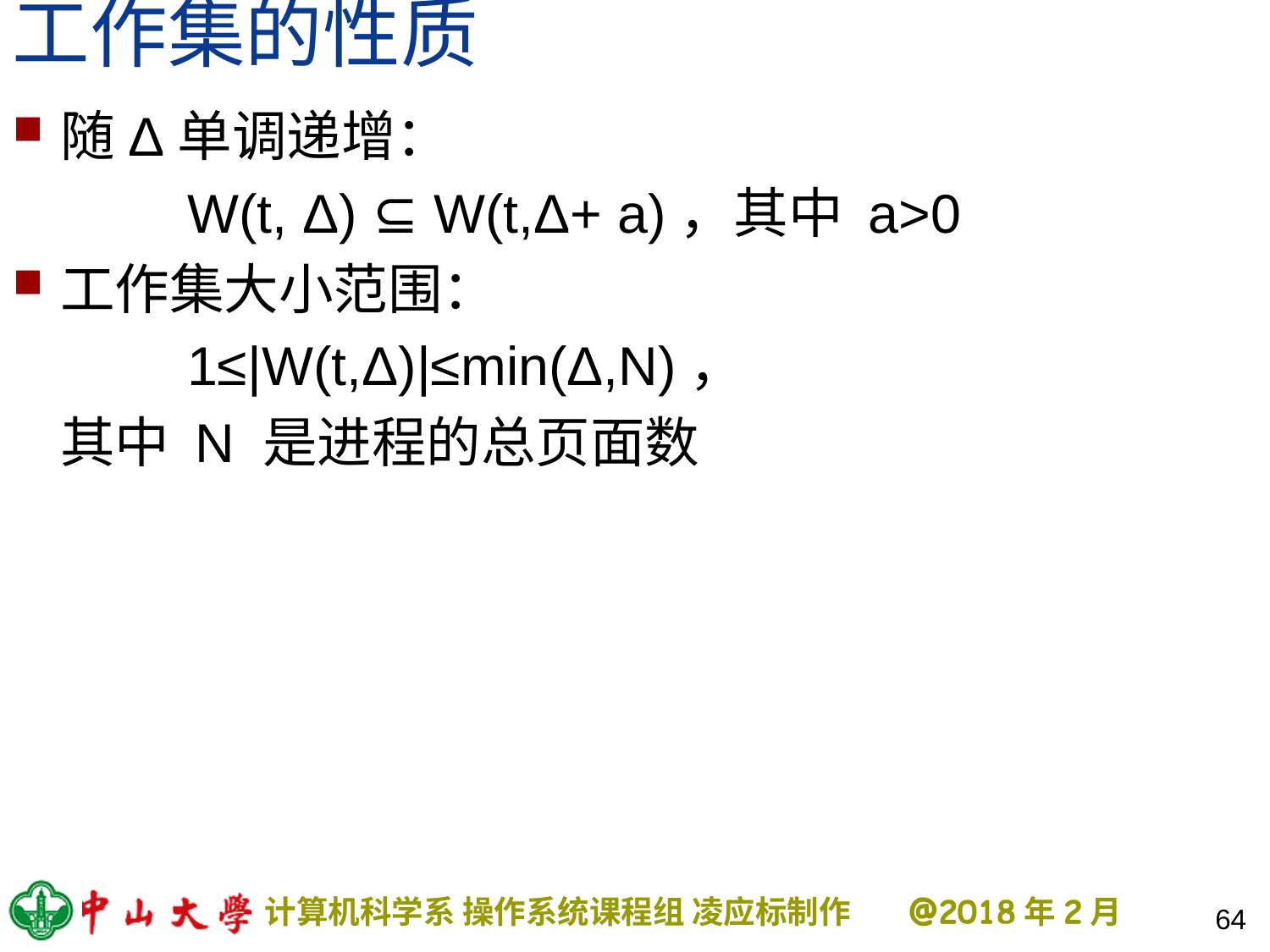

# 工作集的性质
随Δ单调递增：
		W(t, Δ) ⊆ W(t,Δ+ a)，其中 a>0
工作集大小范围：
		1≤|W(t,Δ)|≤min(Δ,N)，
	其中 N 是进程的总页面数
64